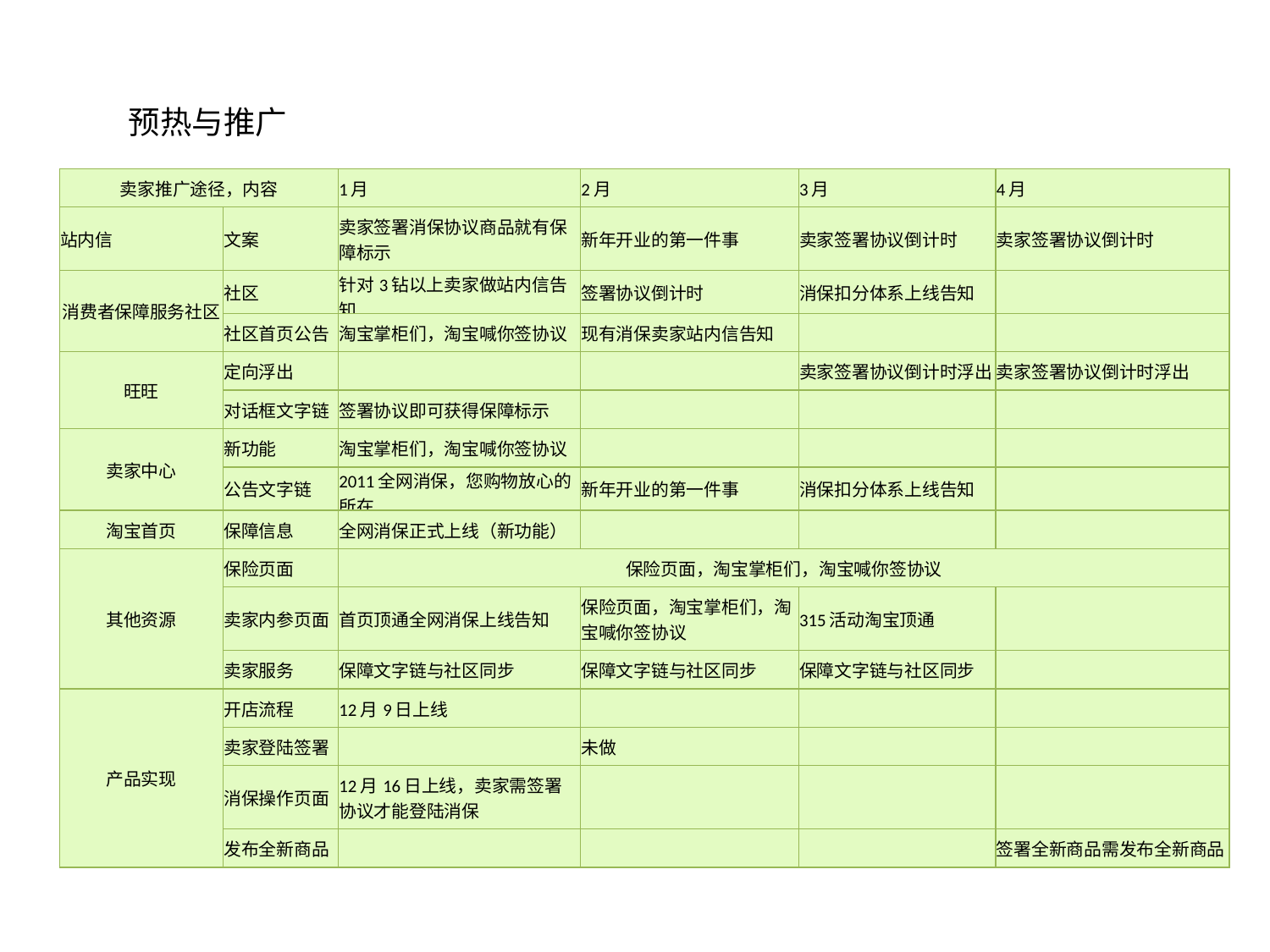

预热与推广
| 卖家推广途径，内容 |  | 1月 | 2月 | 3月 | 4月 |
| --- | --- | --- | --- | --- | --- |
| 站内信 | 文案 | 卖家签署消保协议商品就有保障标示 | 新年开业的第一件事 | 卖家签署协议倒计时 | 卖家签署协议倒计时 |
| 消费者保障服务社区 | 社区 | 针对3钻以上卖家做站内信告知 | 签署协议倒计时 | 消保扣分体系上线告知 |  |
|  | 社区首页公告 | 淘宝掌柜们，淘宝喊你签协议 | 现有消保卖家站内信告知 |  |  |
| 旺旺 | 定向浮出 |  |  | 卖家签署协议倒计时浮出 | 卖家签署协议倒计时浮出 |
|  | 对话框文字链 | 签署协议即可获得保障标示 |  |  |  |
| 卖家中心 | 新功能 | 淘宝掌柜们，淘宝喊你签协议 |  |  |  |
|  | 公告文字链 | 2011全网消保，您购物放心的所在 | 新年开业的第一件事 | 消保扣分体系上线告知 |  |
| 淘宝首页 | 保障信息 | 全网消保正式上线（新功能） |  |  |  |
| 其他资源 | 保险页面 | 保险页面，淘宝掌柜们，淘宝喊你签协议 |  |  |  |
|  | 卖家内参页面 | 首页顶通全网消保上线告知 | 保险页面，淘宝掌柜们，淘宝喊你签协议 | 315活动淘宝顶通 |  |
|  | 卖家服务 | 保障文字链与社区同步 | 保障文字链与社区同步 | 保障文字链与社区同步 |  |
| 产品实现 | 开店流程 | 12月9日上线 |  |  |  |
|  | 卖家登陆签署 |  | 未做 |  |  |
|  | 消保操作页面 | 12月16日上线，卖家需签署协议才能登陆消保 |  |  |  |
|  | 发布全新商品 |  |  |  | 签署全新商品需发布全新商品 |